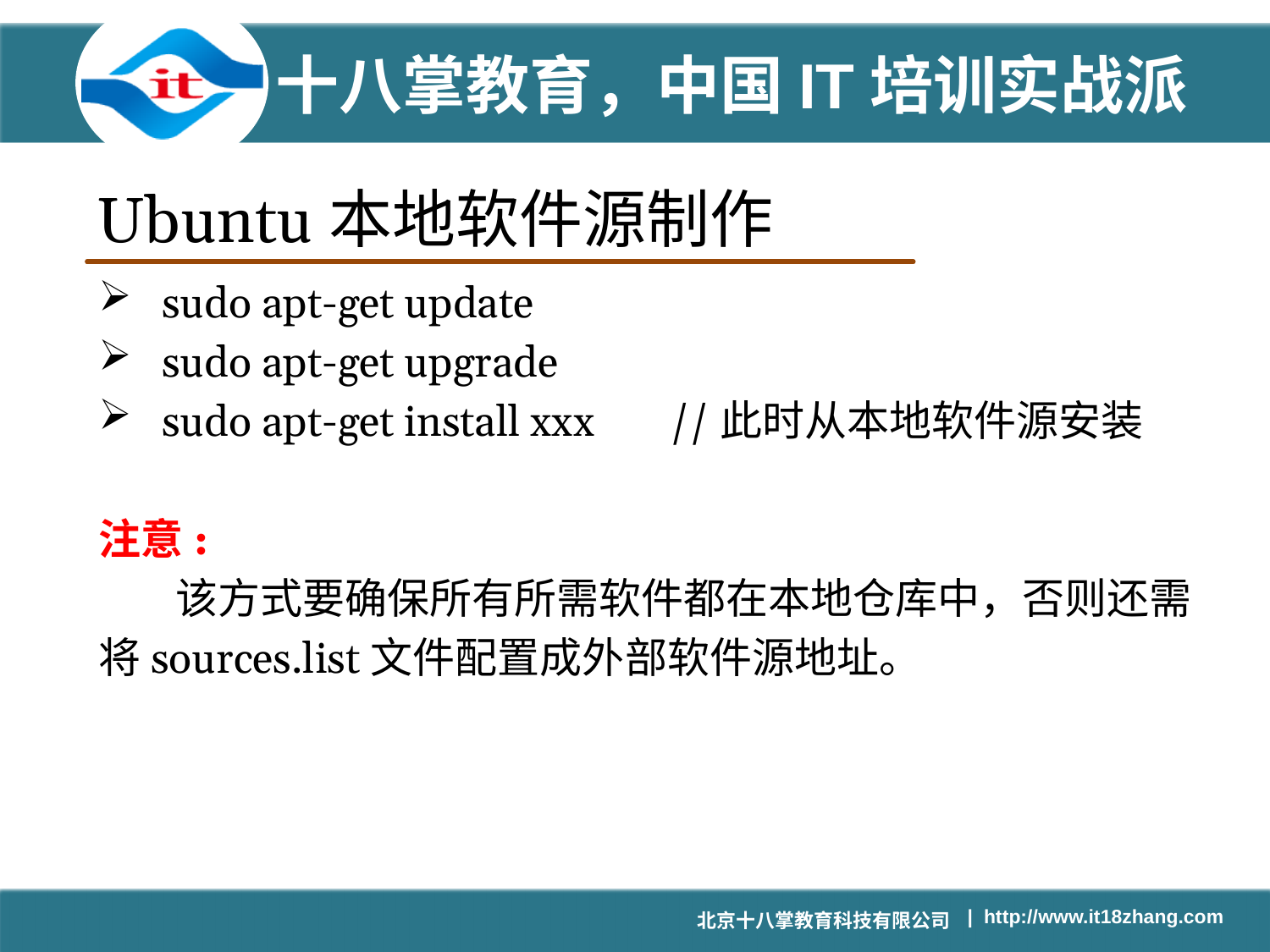

# Ubuntu本地软件源制作
sudo apt-get update
sudo apt-get upgrade
sudo apt-get install xxx	//此时从本地软件源安装

注意:
       该方式要确保所有所需软件都在本地仓库中，否则还需
将sources.list文件配置成外部软件源地址。